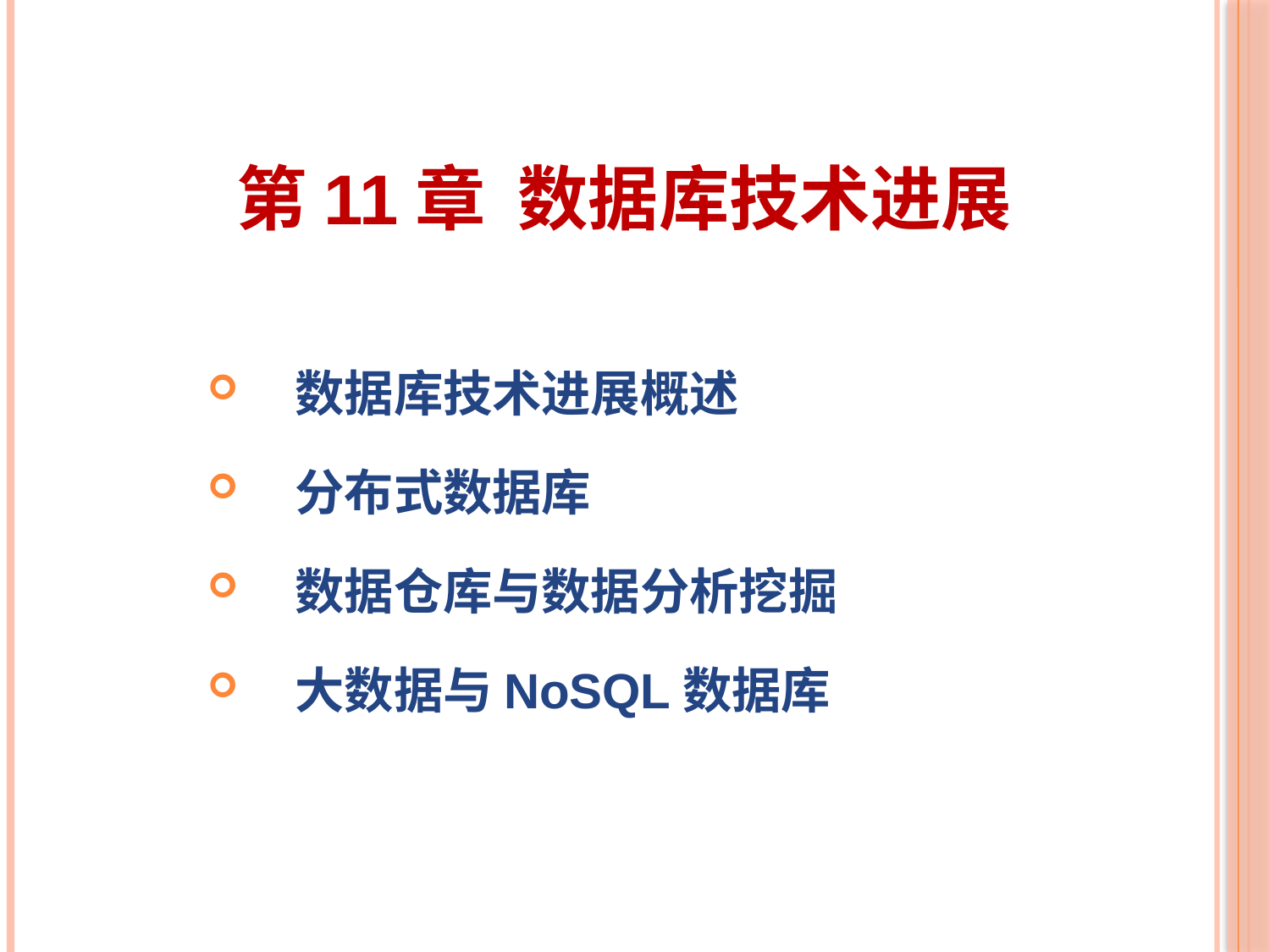

# 第11章  数据库技术进展
数据库技术进展概述
分布式数据库
数据仓库与数据分析挖掘
大数据与NoSQL数据库